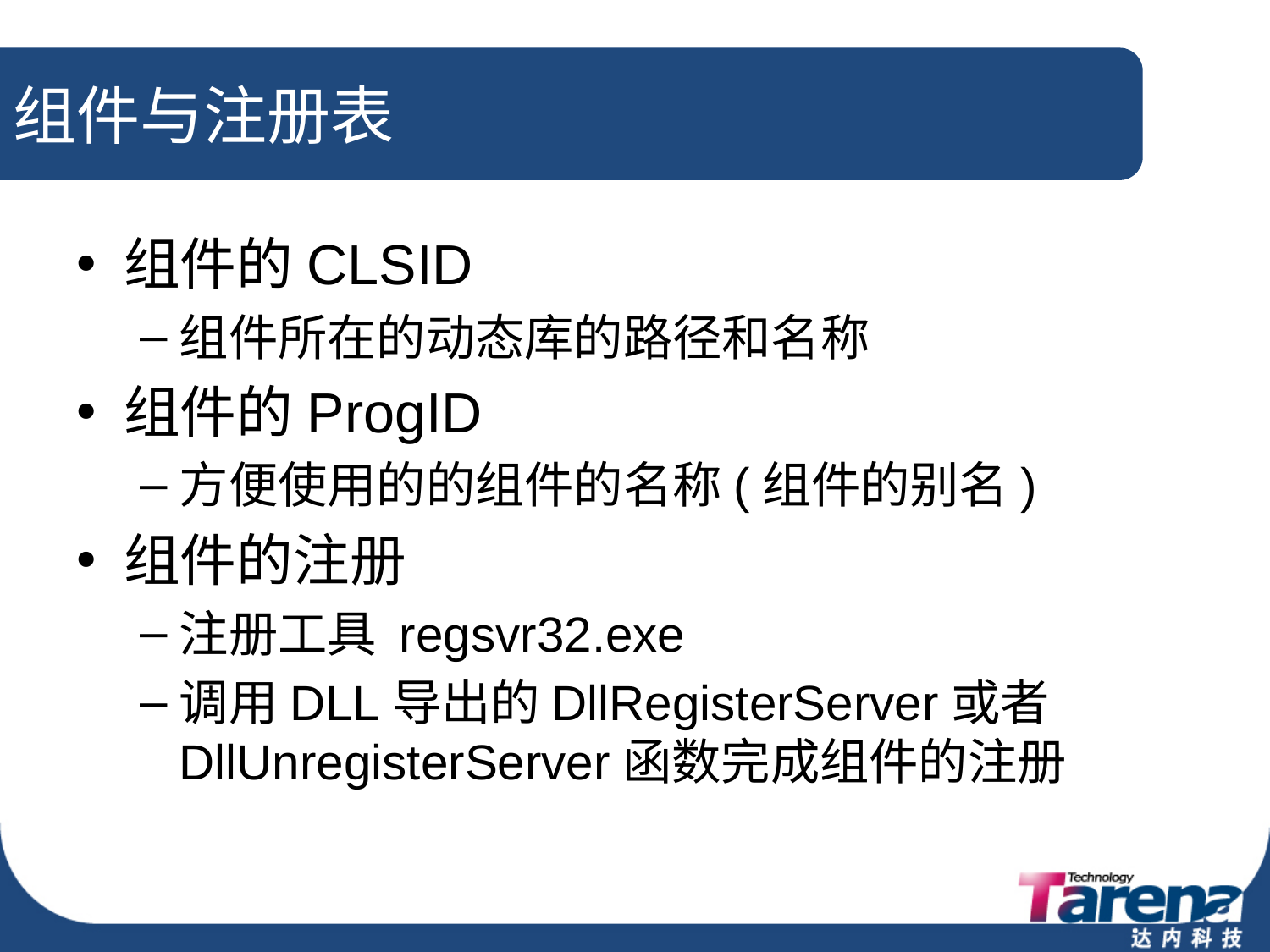

# 组件与注册表
组件的CLSID
组件所在的动态库的路径和名称
组件的ProgID
方便使用的的组件的名称(组件的别名)
组件的注册
注册工具 regsvr32.exe
调用DLL导出的DllRegisterServer或者 DllUnregisterServer函数完成组件的注册